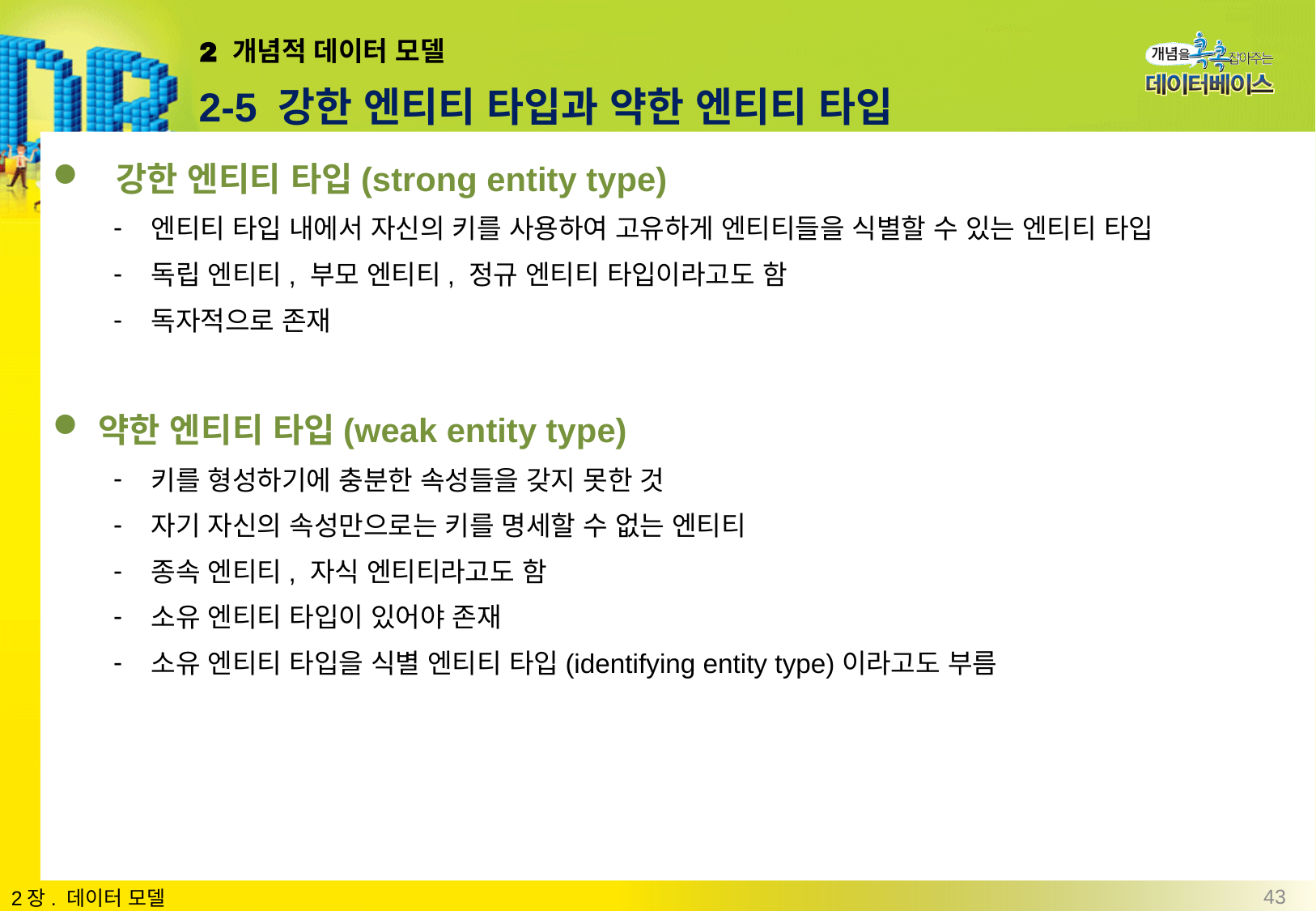

# 2 개념적 데이터 모델
2-5 강한 엔티티 타입과 약한 엔티티 타입
 강한 엔티티 타입(strong entity type)
엔티티 타입 내에서 자신의 키를 사용하여 고유하게 엔티티들을 식별할 수 있는 엔티티 타입
독립 엔티티, 부모 엔티티, 정규 엔티티 타입이라고도 함
독자적으로 존재

약한 엔티티 타입(weak entity type)
키를 형성하기에 충분한 속성들을 갖지 못한 것
자기 자신의 속성만으로는 키를 명세할 수 없는 엔티티
종속 엔티티, 자식 엔티티라고도 함
소유 엔티티 타입이 있어야 존재
소유 엔티티 타입을 식별 엔티티 타입(identifying entity type)이라고도 부름
43